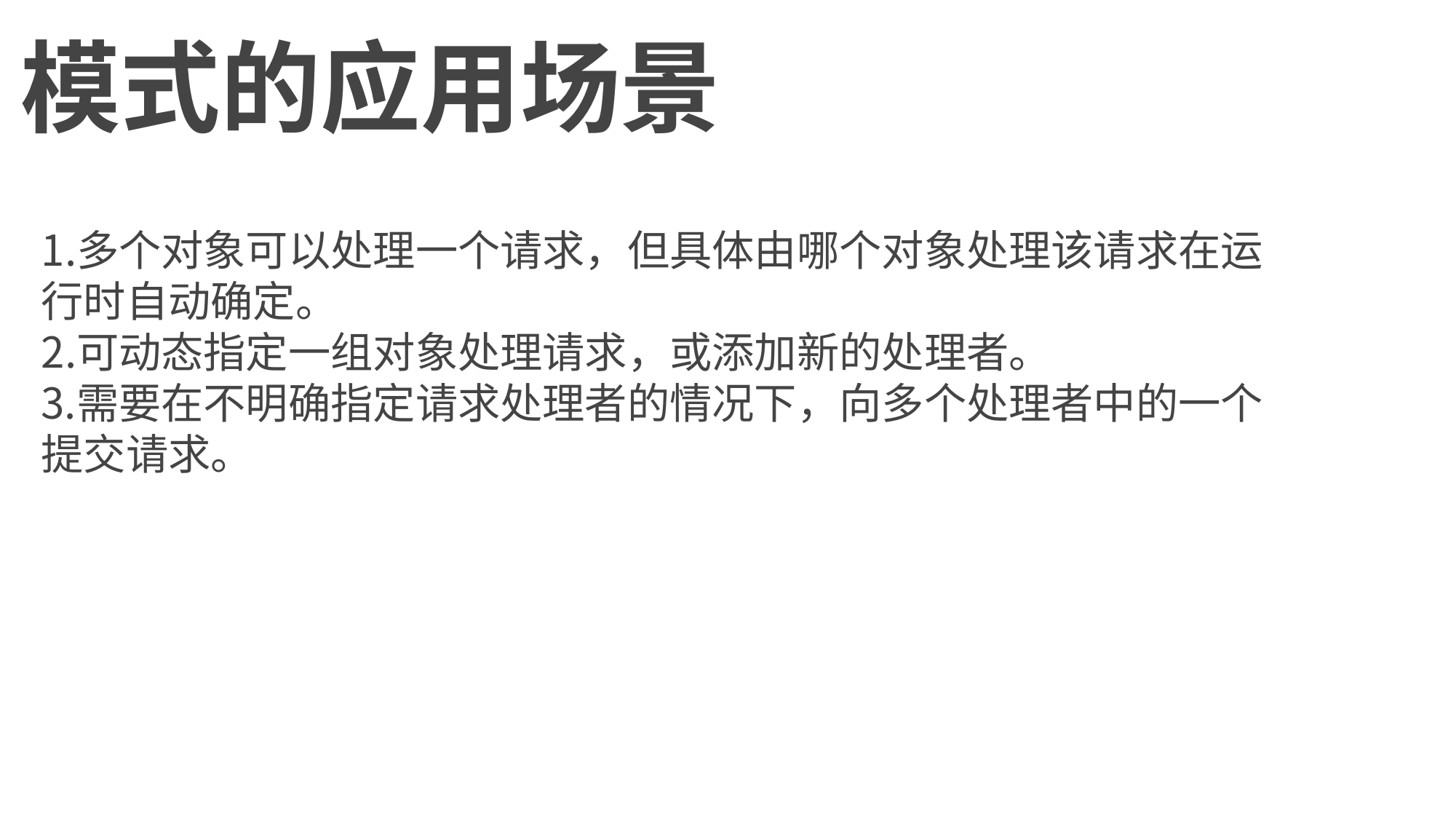

模式的应用场景
多个对象可以处理一个请求，但具体由哪个对象处理该请求在运行时自动确定。
可动态指定一组对象处理请求，或添加新的处理者。
需要在不明确指定请求处理者的情况下，向多个处理者中的一个提交请求。